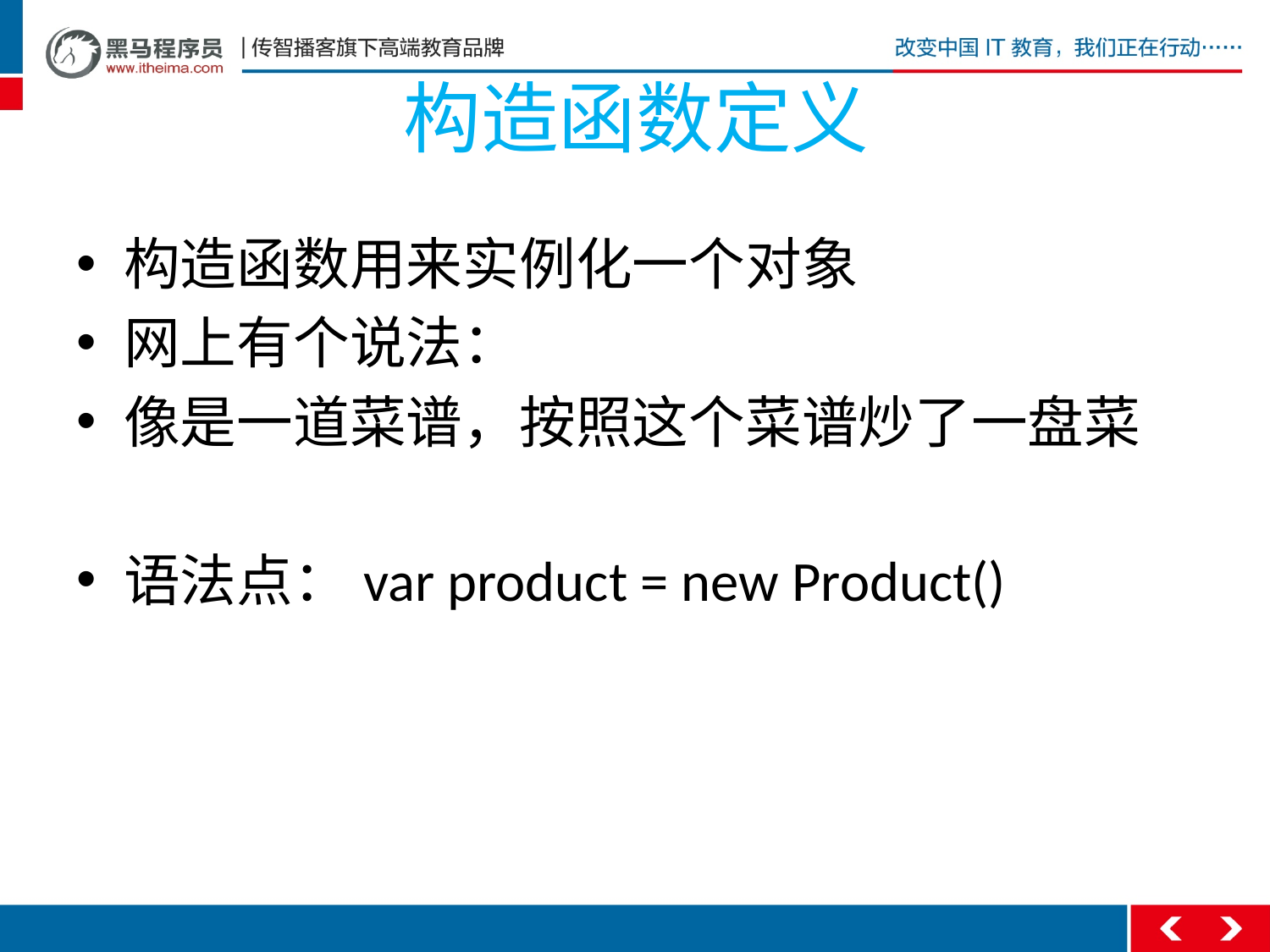

# 构造函数定义
构造函数用来实例化一个对象
网上有个说法：
像是一道菜谱，按照这个菜谱炒了一盘菜

语法点：var product = new Product()